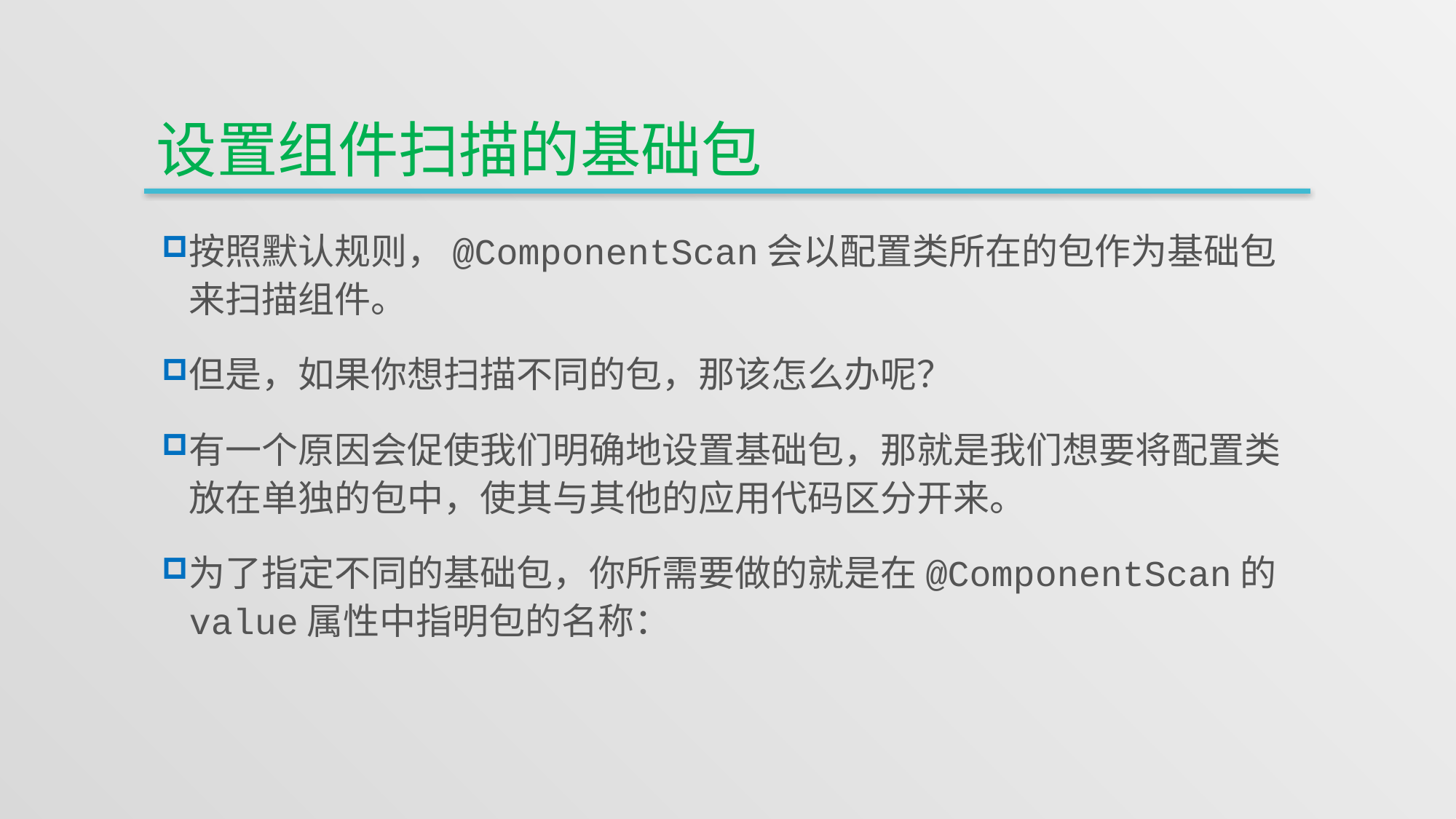

# 设置组件扫描的基础包
按照默认规则，@ComponentScan会以配置类所在的包作为基础包来扫描组件。
但是，如果你想扫描不同的包，那该怎么办呢？
有一个原因会促使我们明确地设置基础包，那就是我们想要将配置类放在单独的包中，使其与其他的应用代码区分开来。
为了指定不同的基础包，你所需要做的就是在@ComponentScan的value属性中指明包的名称：